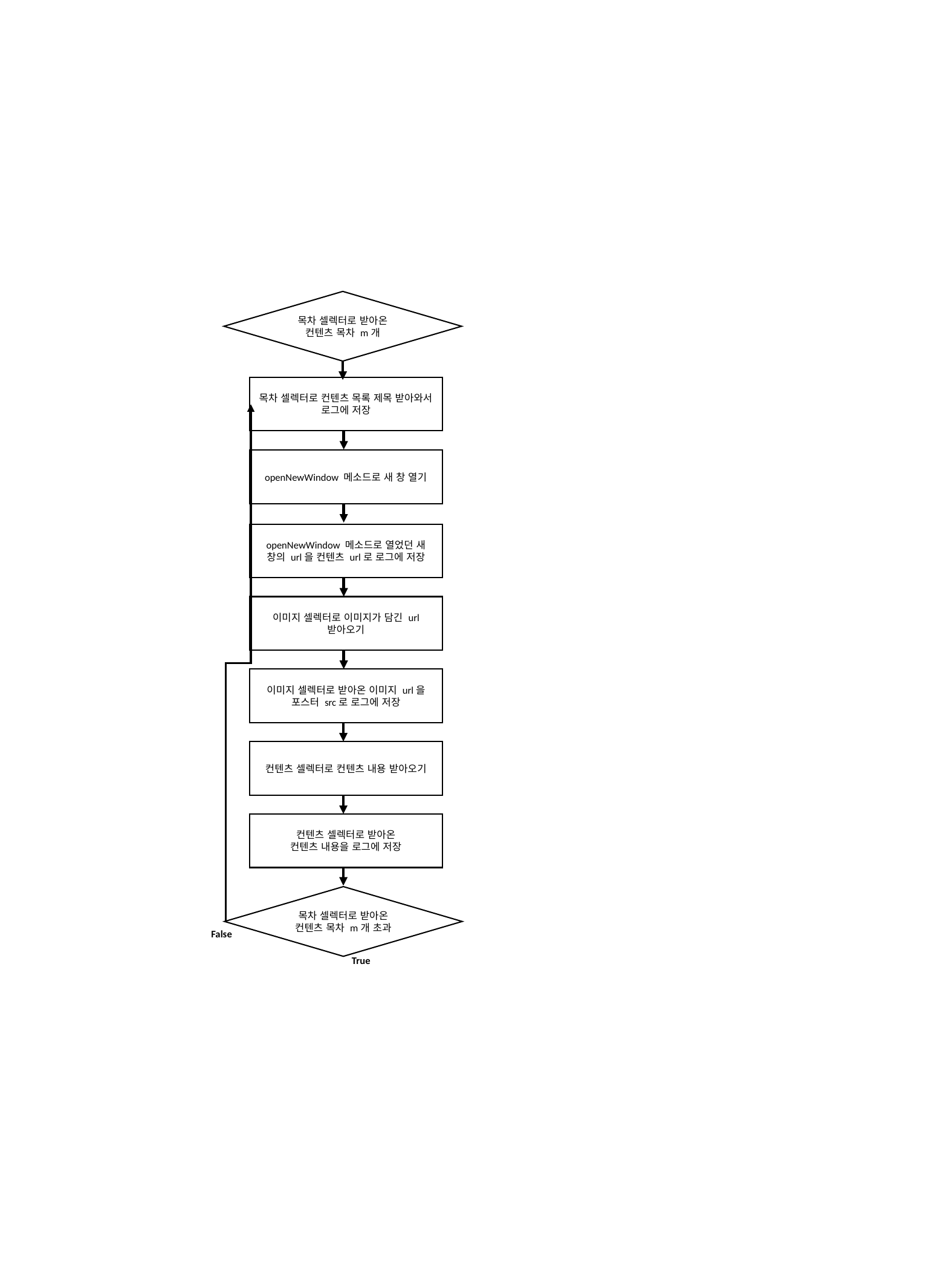

목차 셀렉터로 받아온 컨텐츠 목차 m개
목차 셀렉터로 컨텐츠 목록 제목 받아와서 로그에 저장
openNewWindow 메소드로 새 창 열기
openNewWindow 메소드로 열었던 새 창의 url을 컨텐츠 url로 로그에 저장
이미지 셀렉터로 이미지가 담긴 url 받아오기
이미지 셀렉터로 받아온 이미지 url을 포스터 src로 로그에 저장
컨텐츠 셀렉터로 컨텐츠 내용 받아오기
컨텐츠 셀렉터로 받아온
컨텐츠 내용을 로그에 저장
목차 셀렉터로 받아온 컨텐츠 목차 m개 초과
False
True